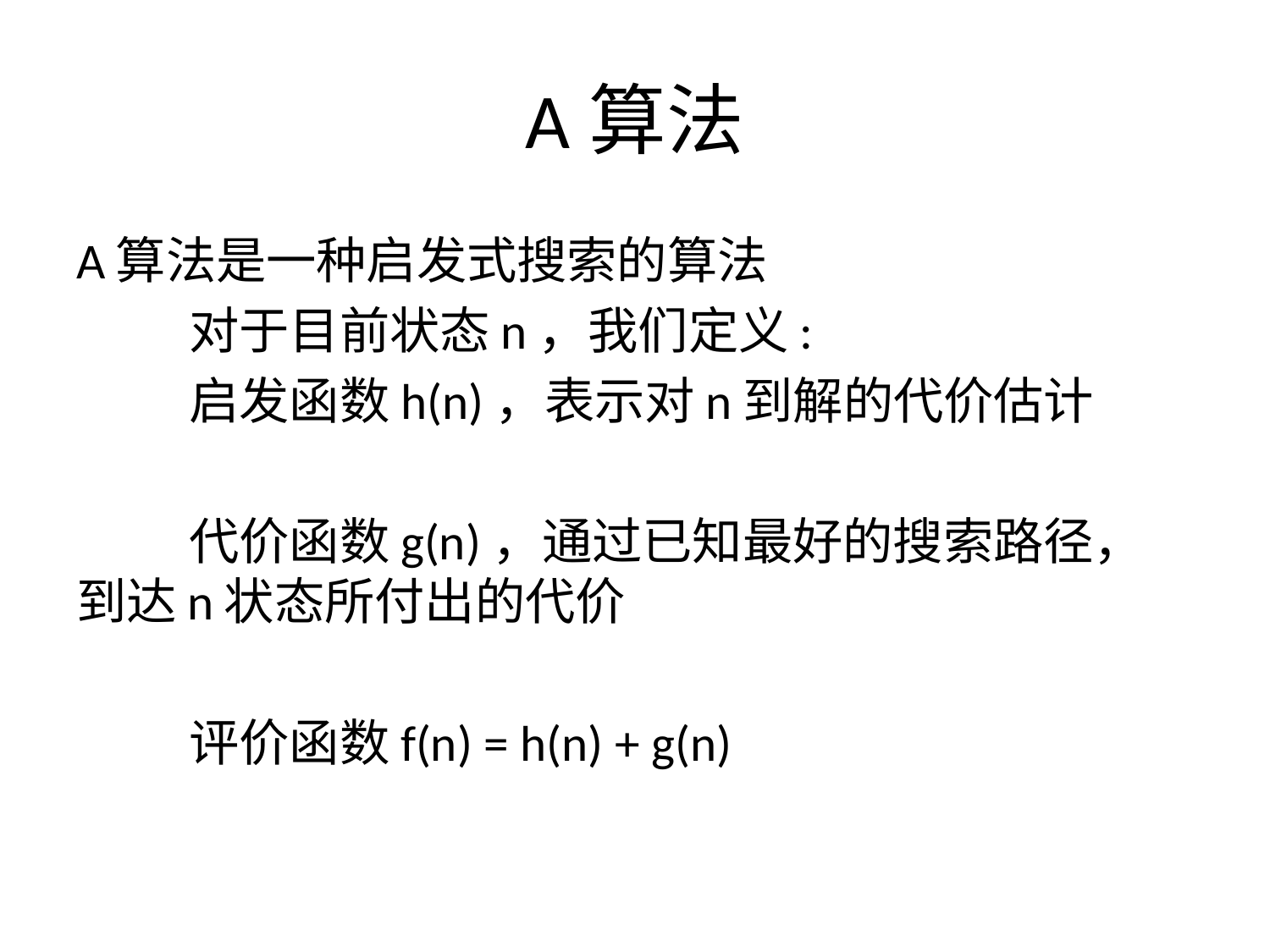

# A算法
A算法是一种启发式搜索的算法
	对于目前状态n，我们定义:
	启发函数h(n)，表示对n到解的代价估计

	代价函数g(n)，通过已知最好的搜索路径，到达n状态所付出的代价

	评价函数f(n) = h(n) + g(n)